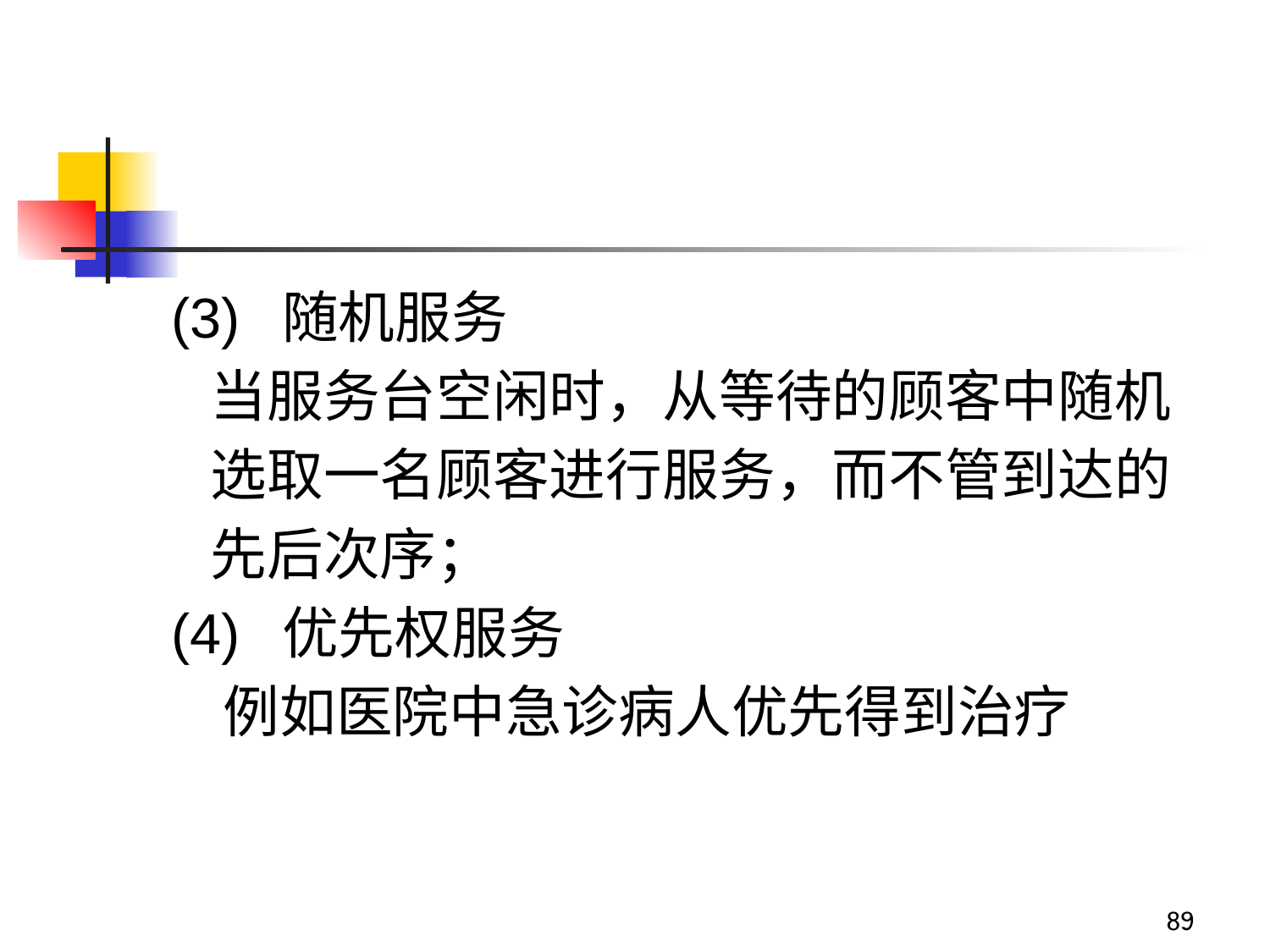

#
(3)  随机服务
  当服务台空闲时，从等待的顾客中随机
  选取一名顾客进行服务，而不管到达的
  先后次序；
(4)  优先权服务
   例如医院中急诊病人优先得到治疗

89